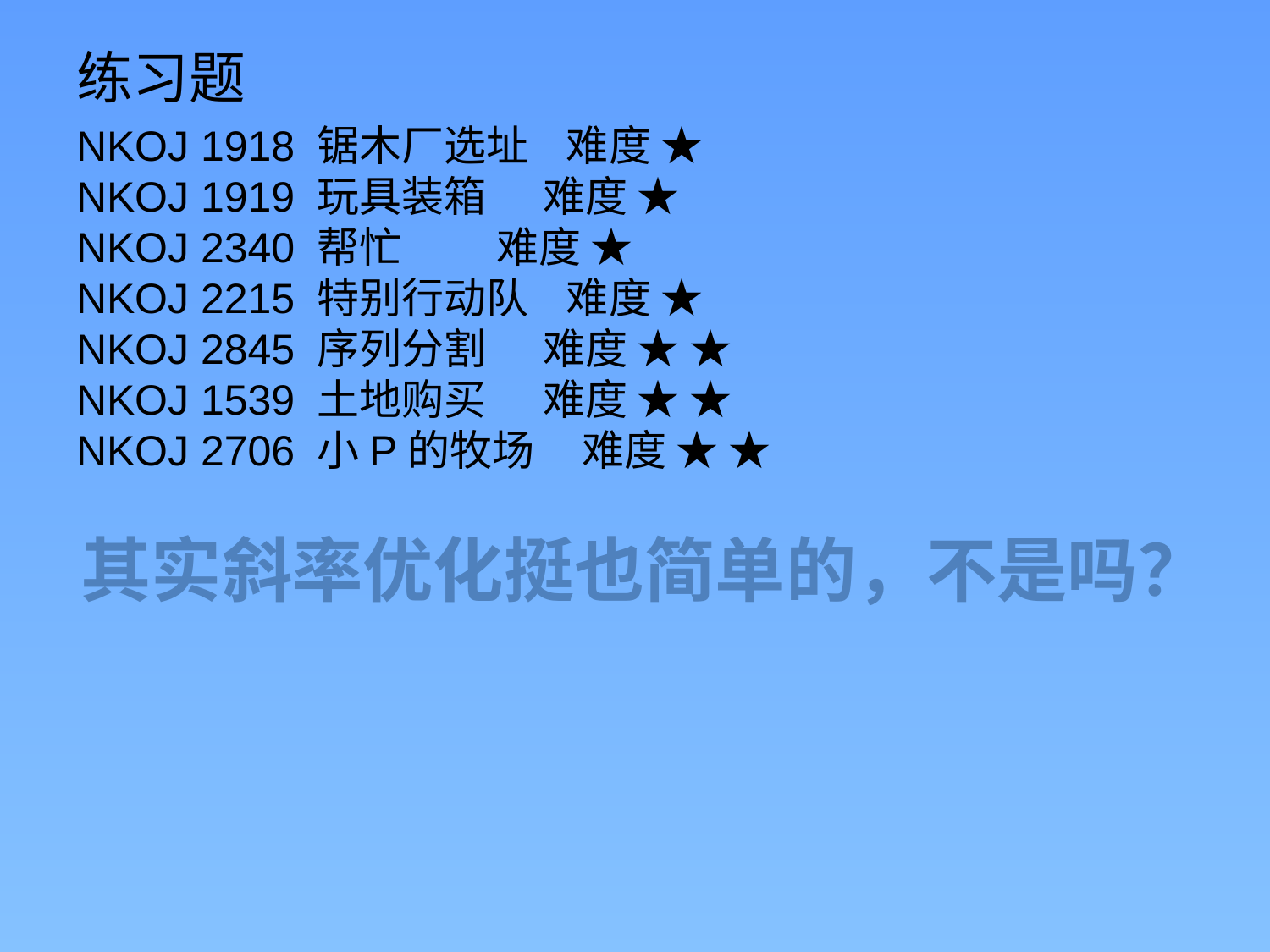

练习题
NKOJ 1918 锯木厂选址    难度 ★
NKOJ 1919 玩具装箱      难度 ★
NKOJ 2340 帮忙          难度 ★
NKOJ 2215 特别行动队    难度 ★
NKOJ 2845 序列分割      难度 ★ ★
NKOJ 1539 土地购买      难度 ★ ★
NKOJ 2706 小P的牧场     难度 ★ ★

其实斜率优化挺也简单的，不是吗？